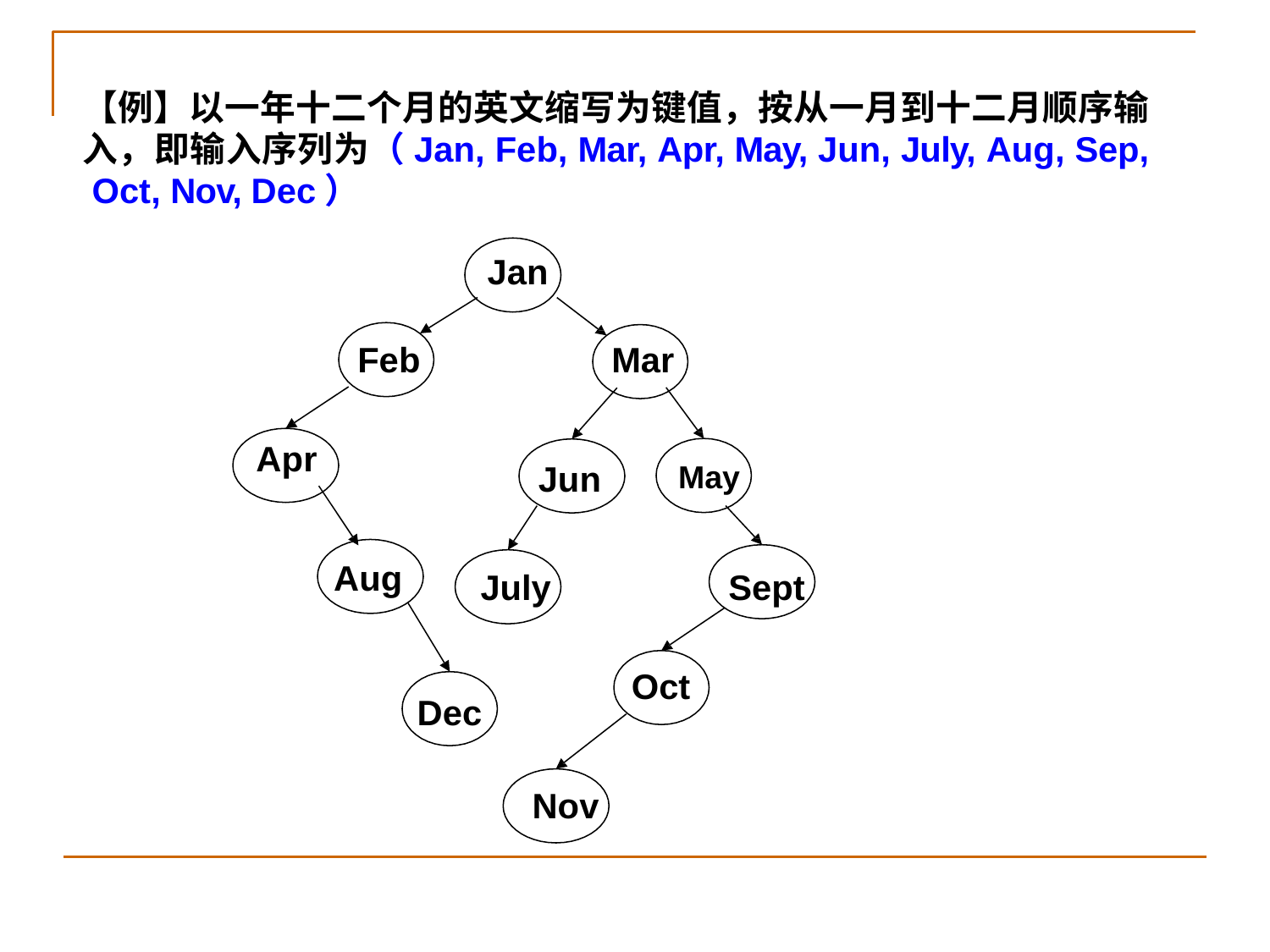

【例】以一年十二个月的英文缩写为键值，按从一月到十二月顺序输 入，即输入序列为（Jan, Feb, Mar, Apr, May, Jun, July, Aug, Sep,  Oct, Nov, Dec）

Jan

Feb
Mar

Apr

May
Jun

Aug
July
Sept

Oct

Dec

Nov